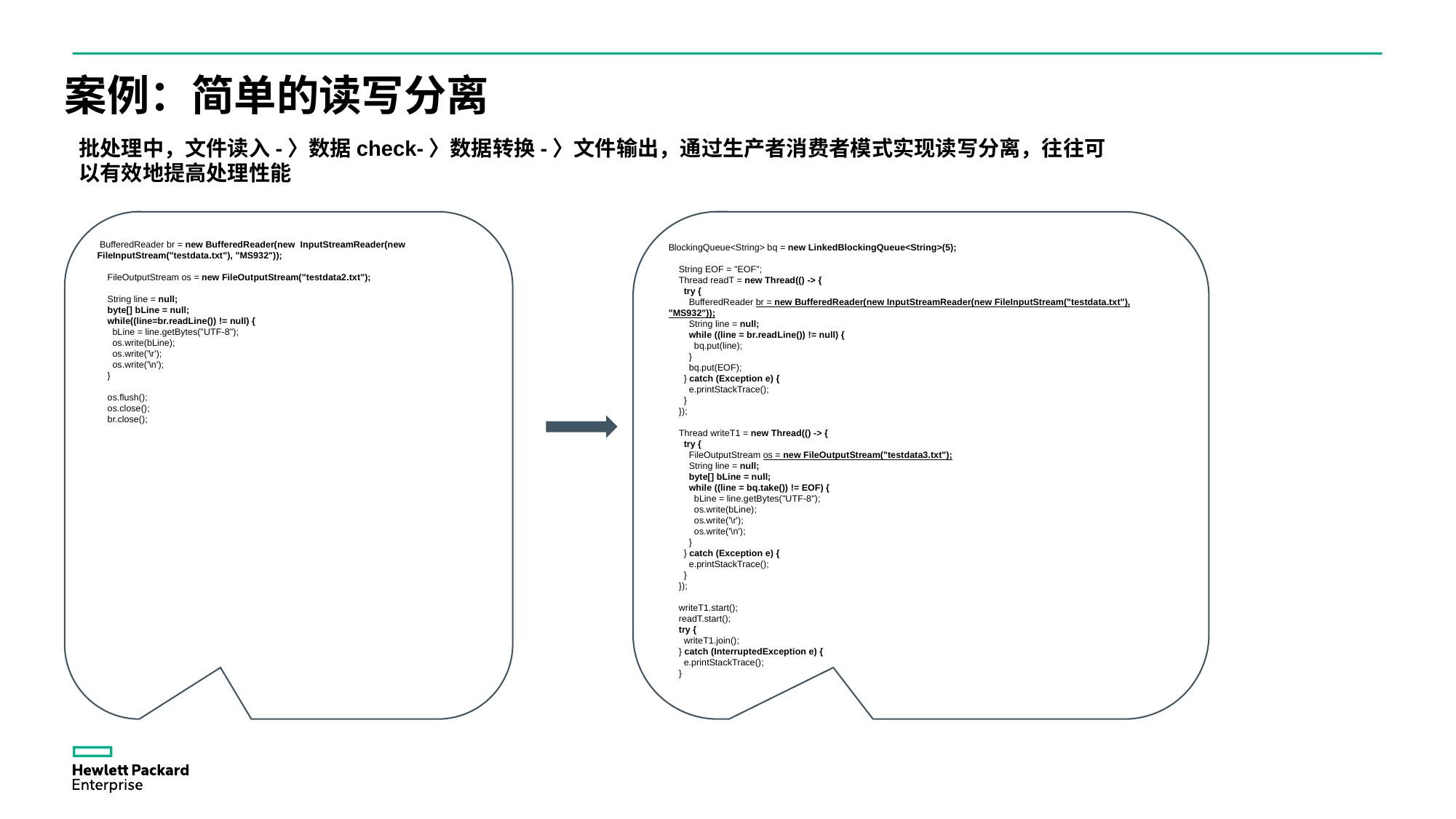

案例：简单的读写分离
批处理中，文件读入-〉数据check-〉数据转换-〉文件输出，通过生产者消费者模式实现读写分离，往往可以有效地提高处理性能
 BufferedReader br = new BufferedReader(new  InputStreamReader(new FileInputStream("testdata.txt"), "MS932"));

    FileOutputStream os = new FileOutputStream("testdata2.txt");

    String line = null;
    byte[] bLine = null;
    while((line=br.readLine()) != null) {
      bLine = line.getBytes("UTF-8");
      os.write(bLine);
      os.write('\r');
      os.write('\n');
    }

    os.flush();
    os.close();
    br.close();
BlockingQueue<String> bq = new LinkedBlockingQueue<String>(5);

    String EOF = "EOF";
    Thread readT = new Thread(() -> {
      try {
        BufferedReader br = new BufferedReader(new InputStreamReader(new FileInputStream("testdata.txt"), "MS932"));
        String line = null;
        while ((line = br.readLine()) != null) {
          bq.put(line);
        }
        bq.put(EOF);
      } catch (Exception e) {
        e.printStackTrace();
      }
    });

    Thread writeT1 = new Thread(() -> {
      try {
        FileOutputStream os = new FileOutputStream("testdata3.txt");
        String line = null;
        byte[] bLine = null;
        while ((line = bq.take()) != EOF) {
          bLine = line.getBytes("UTF-8");
          os.write(bLine);
          os.write('\r');
          os.write('\n');
        }
      } catch (Exception e) {
        e.printStackTrace();
      }
    });

    writeT1.start();
    readT.start();
    try {
      writeT1.join();
    } catch (InterruptedException e) {
      e.printStackTrace();
    }